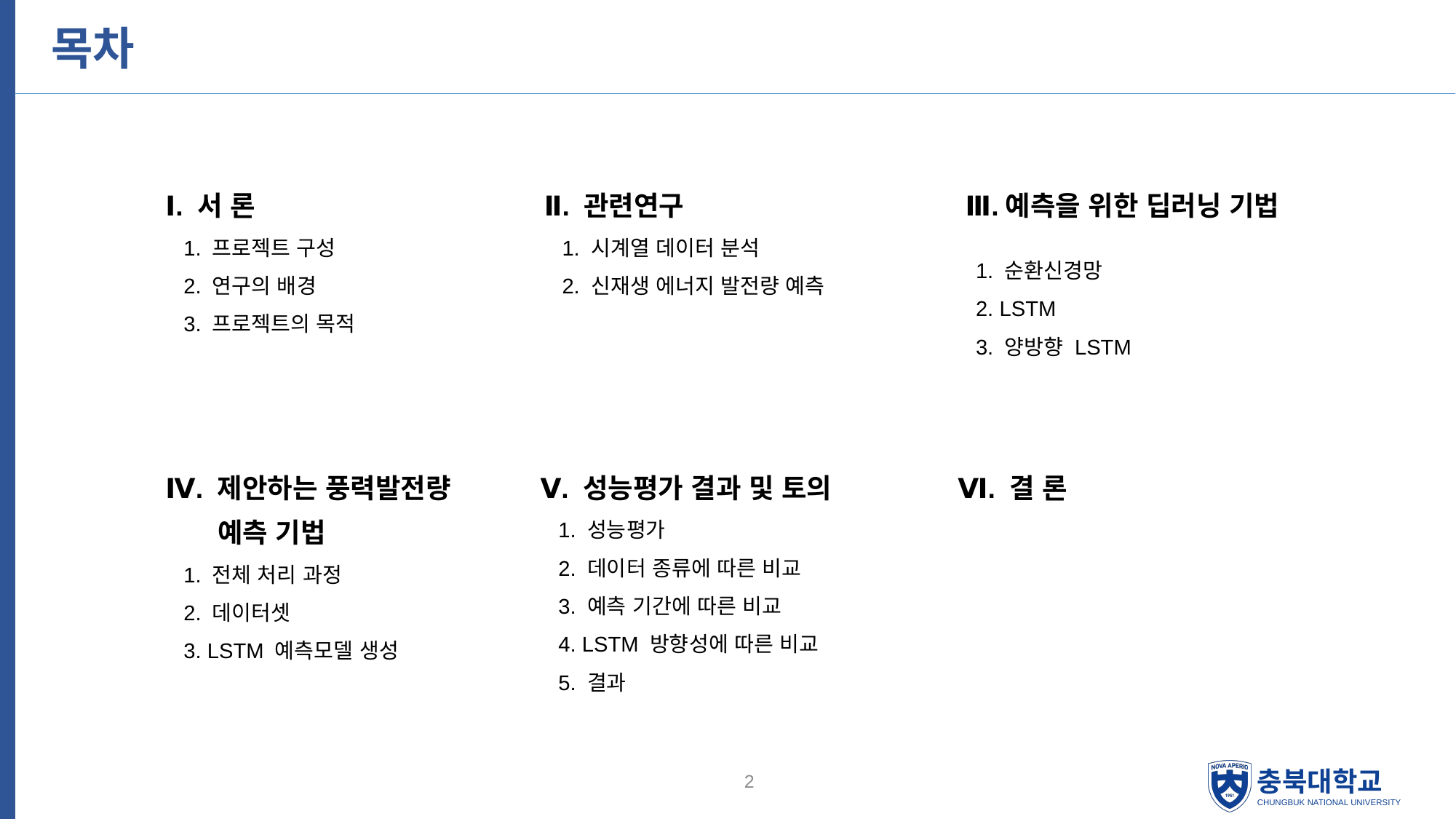

# 목차
Ⅰ. 서 론
   1. 프로젝트 구성
   2. 연구의 배경
   3. 프로젝트의 목적
Ⅱ. 관련연구
   1. 시계열 데이터 분석
   2. 신재생 에너지 발전량 예측
 Ⅲ.예측을 위한 딥러닝 기법
   1. 순환신경망
   2. LSTM
   3. 양방향 LSTM
Ⅳ. 제안하는 풍력발전량
      예측 기법
   1. 전체 처리 과정
   2. 데이터셋
   3. LSTM 예측모델 생성

Ⅴ. 성능평가 결과 및 토의
   1. 성능평가
   2. 데이터 종류에 따른 비교
   3. 예측 기간에 따른 비교
   4. LSTM 방향성에 따른 비교
   5. 결과
Ⅵ. 결 론
2